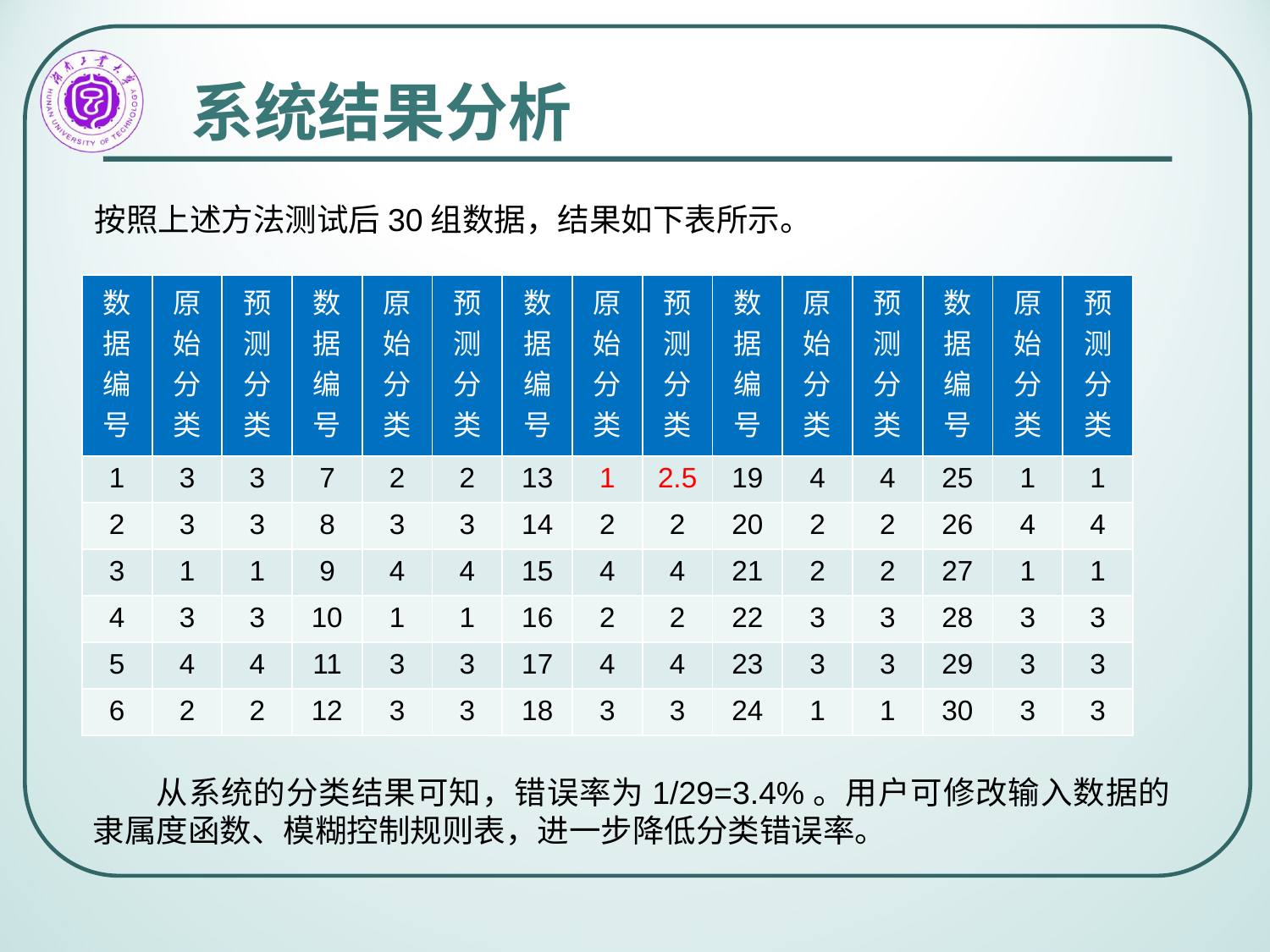

系统结果分析
按照上述方法测试后30组数据，结果如下表所示。
| 数据编号 | 原始分类 | 预测分类 | 数据编号 | 原始分类 | 预测分类 | 数据编号 | 原始分类 | 预测分类 | 数据编号 | 原始分类 | 预测分类 | 数据编号 | 原始分类 | 预测分类 |
| --- | --- | --- | --- | --- | --- | --- | --- | --- | --- | --- | --- | --- | --- | --- |
| 1 | 3 | 3 | 7 | 2 | 2 | 13 | 1 | 2.5 | 19 | 4 | 4 | 25 | 1 | 1 |
| 2 | 3 | 3 | 8 | 3 | 3 | 14 | 2 | 2 | 20 | 2 | 2 | 26 | 4 | 4 |
| 3 | 1 | 1 | 9 | 4 | 4 | 15 | 4 | 4 | 21 | 2 | 2 | 27 | 1 | 1 |
| 4 | 3 | 3 | 10 | 1 | 1 | 16 | 2 | 2 | 22 | 3 | 3 | 28 | 3 | 3 |
| 5 | 4 | 4 | 11 | 3 | 3 | 17 | 4 | 4 | 23 | 3 | 3 | 29 | 3 | 3 |
| 6 | 2 | 2 | 12 | 3 | 3 | 18 | 3 | 3 | 24 | 1 | 1 | 30 | 3 | 3 |
从系统的分类结果可知，错误率为1/29=3.4%。用户可修改输入数据的隶属度函数、模糊控制规则表，进一步降低分类错误率。